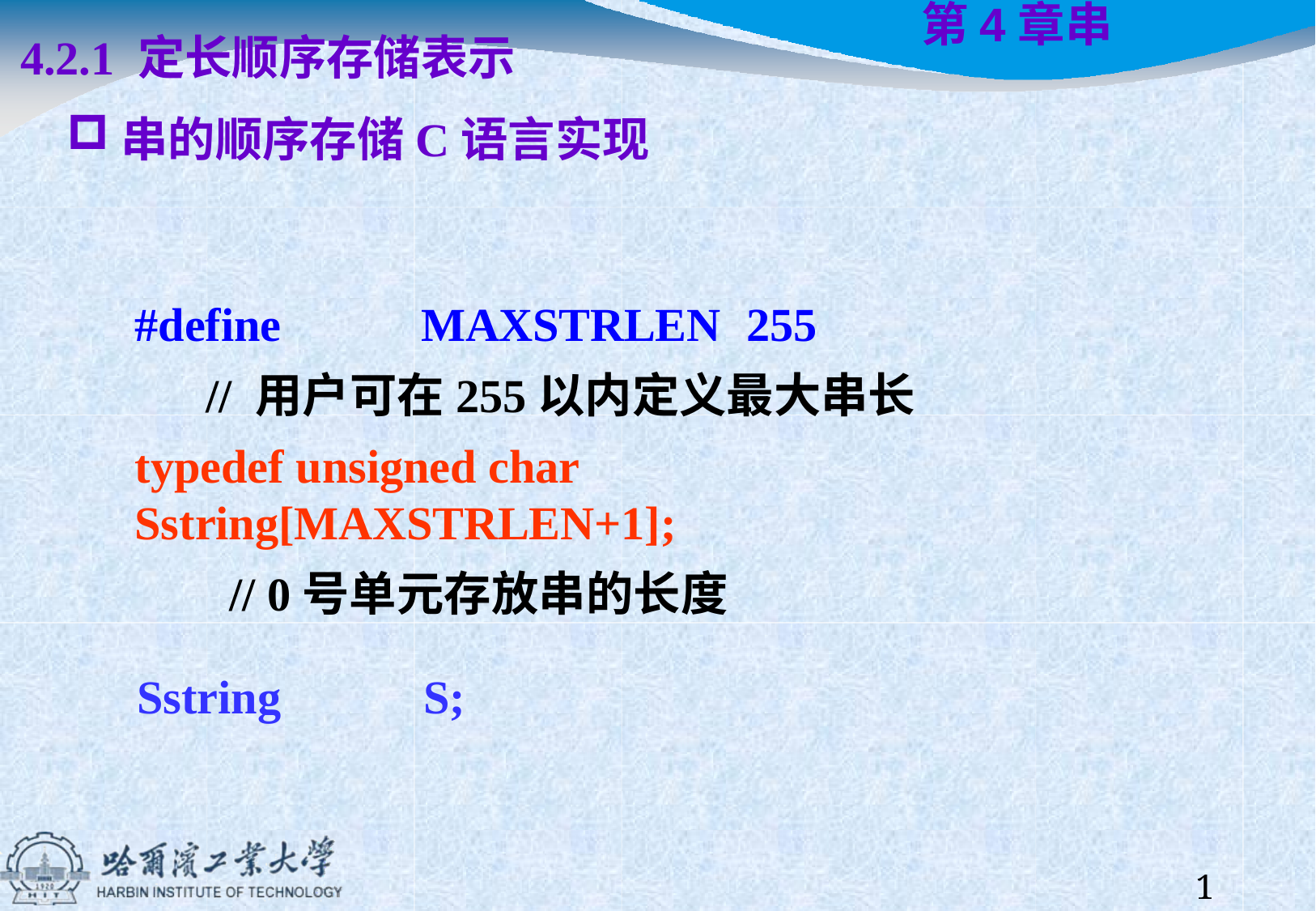

4.2.1 定长顺序存储表示
串的顺序存储C语言实现

#define	MAXSTRLEN	255
// 用户可在255以内定义最大串长
typedef unsigned char	Sstring[MAXSTRLEN+1];
// 0号单元存放串的长度
Sstring	S;
# 第4章	串

11